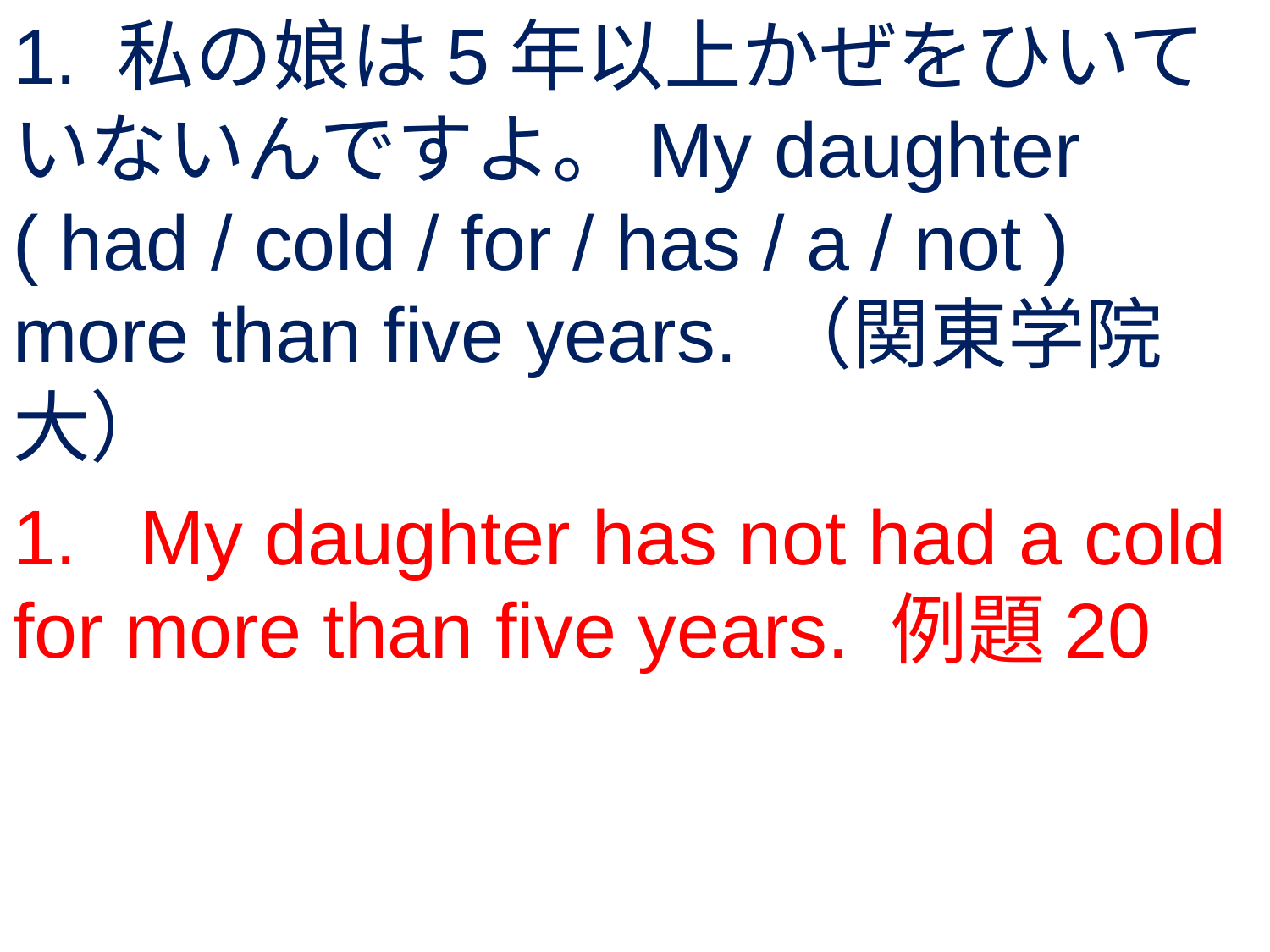

# 1. 私の娘は5年以上かぜをひいていないんですよ。My daughter ( had / cold / for / has / a / not ) more than five years.	（関東学院大）
1.	My daughter has not had a cold for more than five years. 例題20